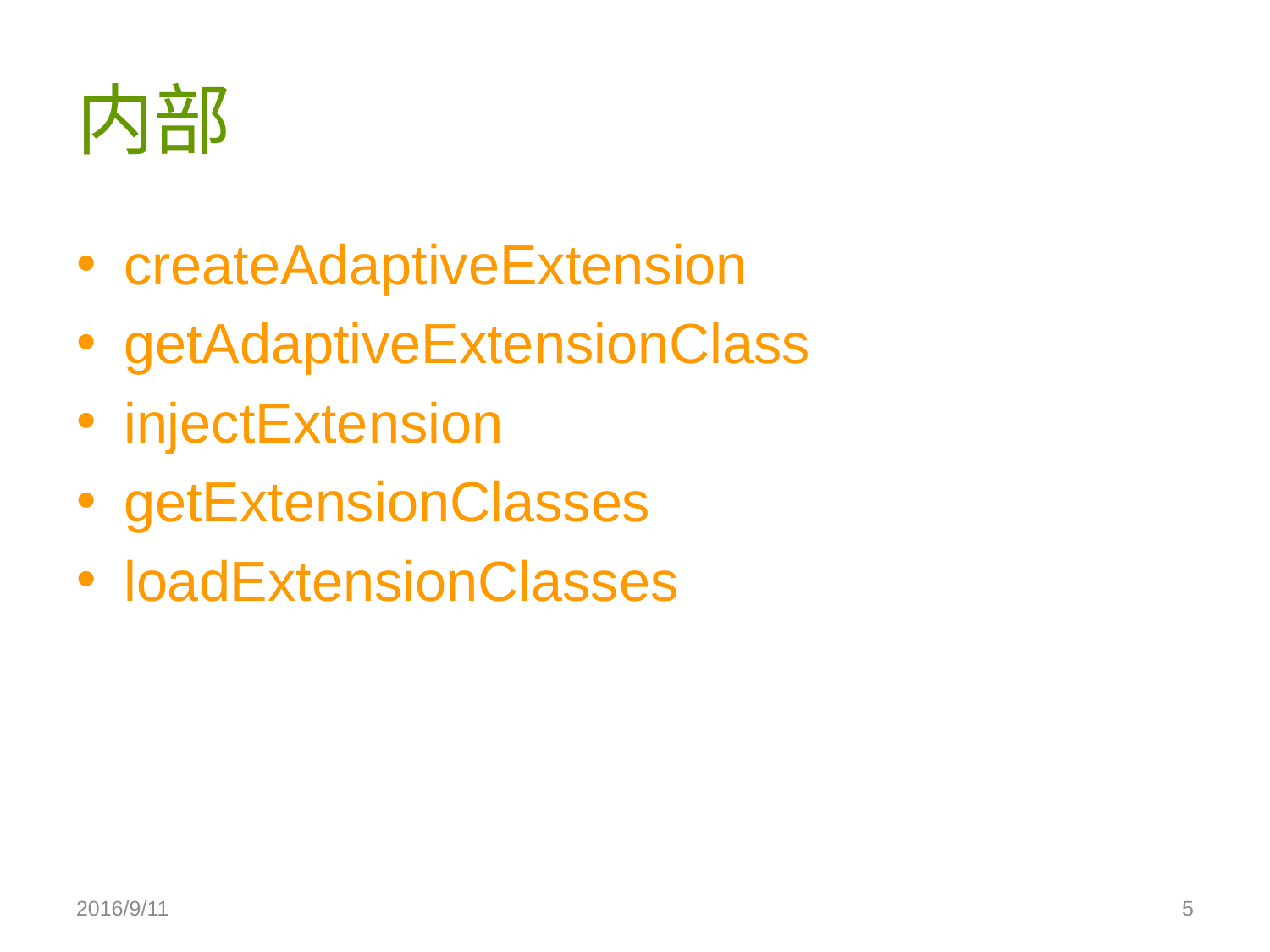

# 内部
createAdaptiveExtension
getAdaptiveExtensionClass
injectExtension
getExtensionClasses
loadExtensionClasses
2016/9/11
5